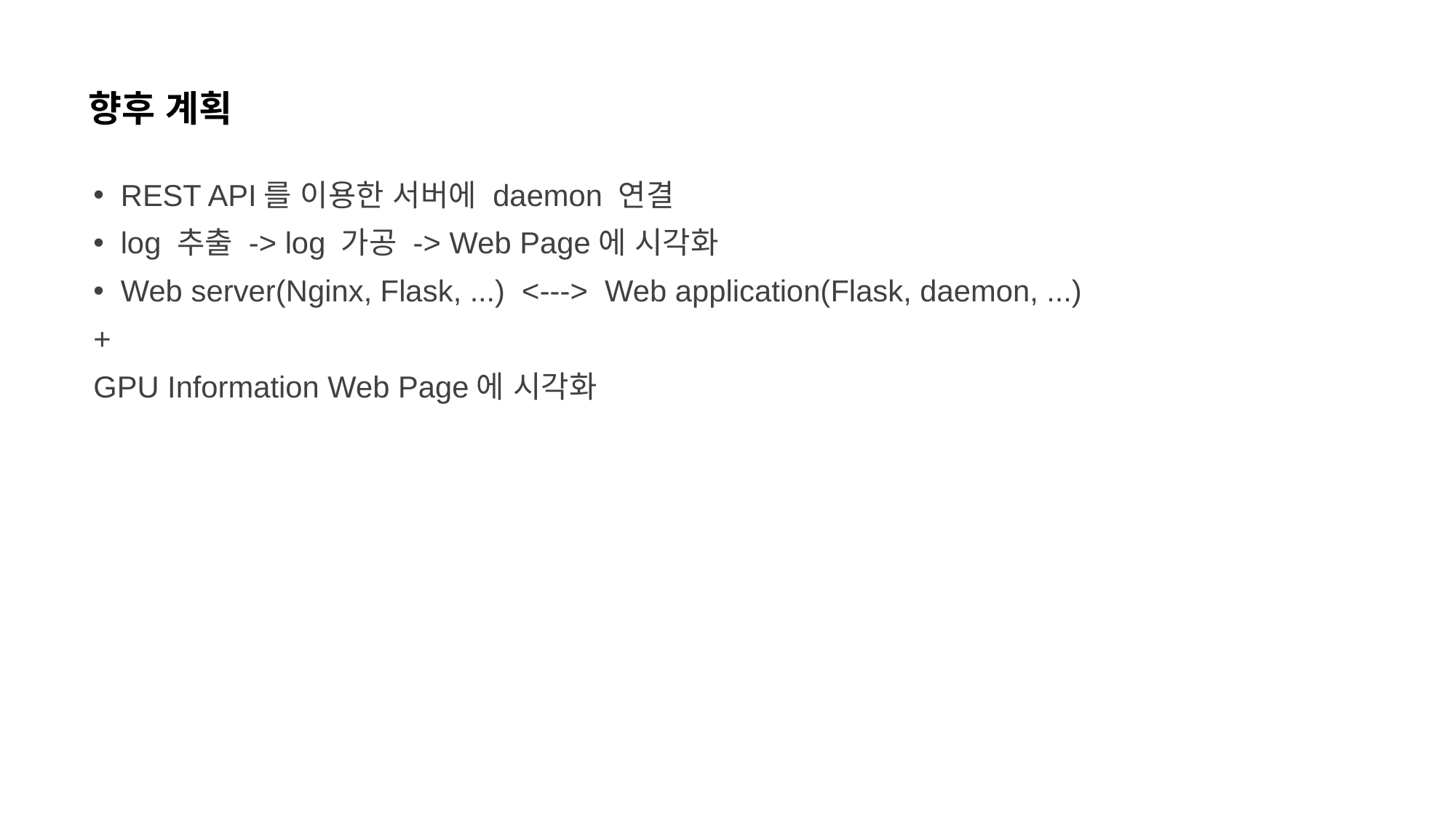

# 향후 계획
REST API를 이용한 서버에 daemon 연결
log 추출 -> log 가공 -> Web Page에 시각화
Web server(Nginx, Flask, ...)  <--->  Web application(Flask, daemon, ...)
+
GPU Information Web Page에 시각화